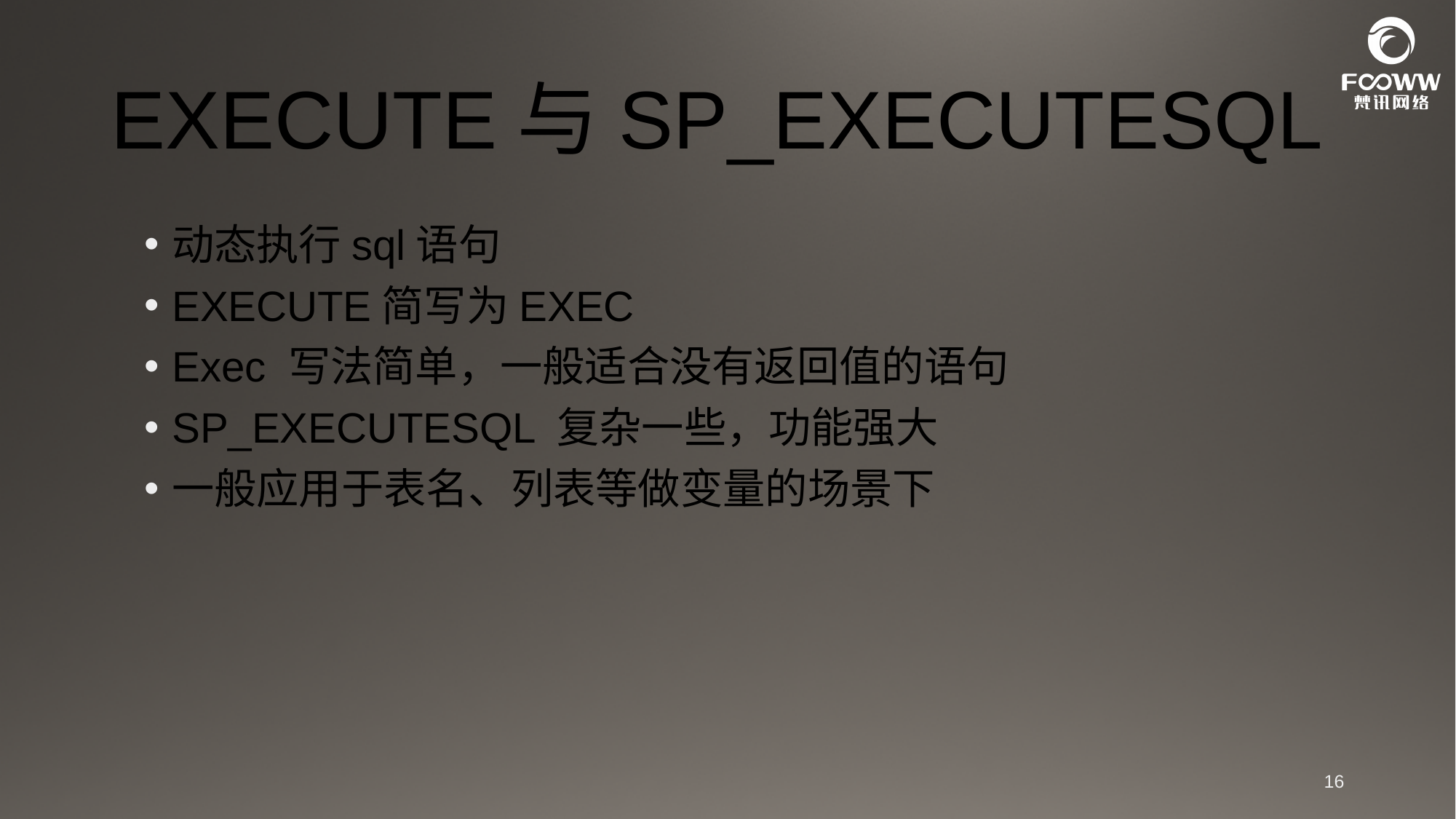

# EXECUTE与SP_EXECUTESQL
动态执行sql语句
EXECUTE简写为EXEC
Exec 写法简单，一般适合没有返回值的语句
SP_EXECUTESQL 复杂一些，功能强大
一般应用于表名、列表等做变量的场景下

16